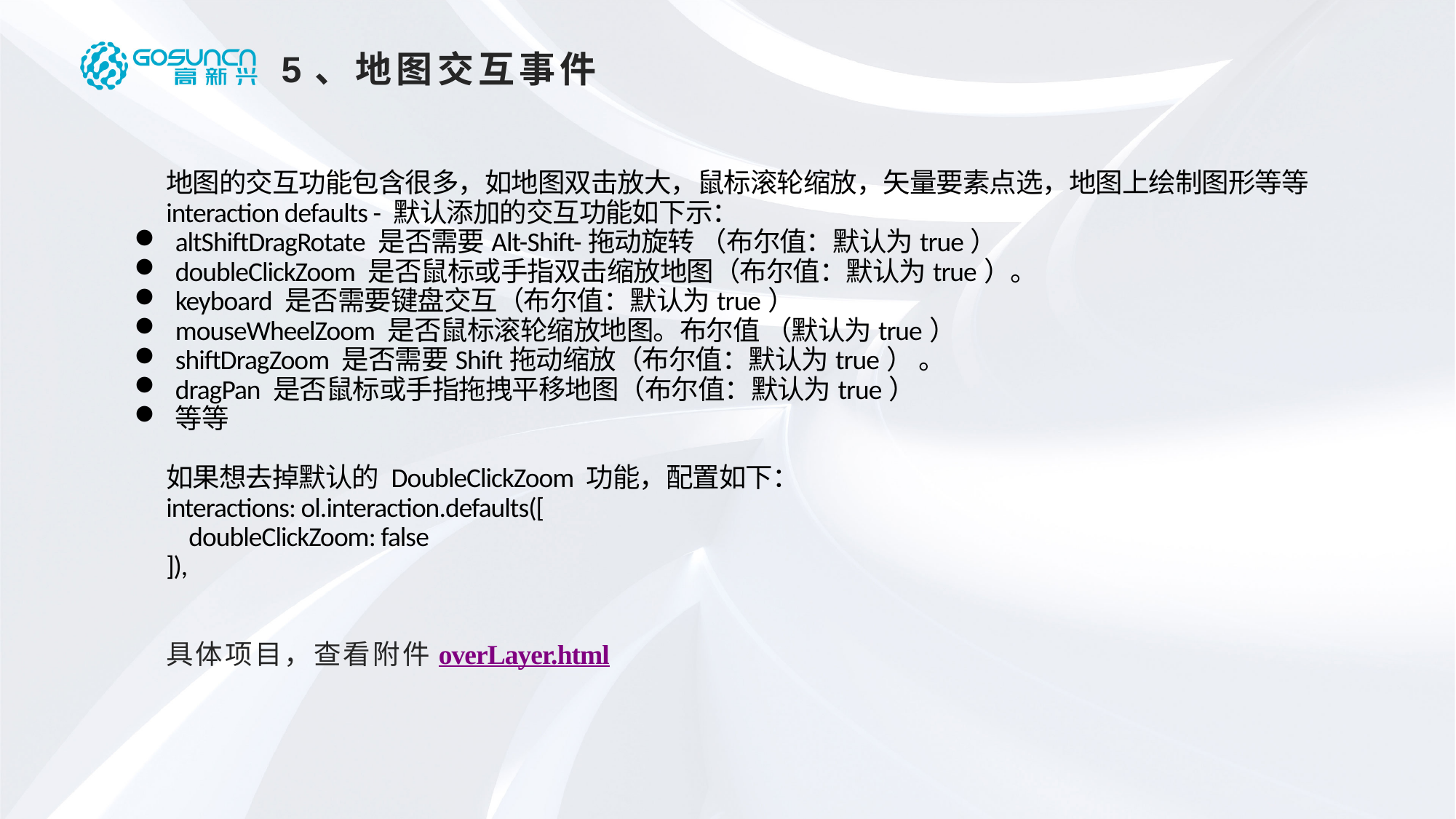

5、地图交互事件
地图的交互功能包含很多，如地图双击放大，鼠标滚轮缩放，矢量要素点选，地图上绘制图形等等
interaction defaults - 默认添加的交互功能如下示：
altShiftDragRotate 是否需要Alt-Shift-拖动旋转 （布尔值：默认为true）
doubleClickZoom 是否鼠标或手指双击缩放地图（布尔值：默认为true）。
keyboard 是否需要键盘交互（布尔值：默认为true）
mouseWheelZoom 是否鼠标滚轮缩放地图。布尔值 （默认为true）
shiftDragZoom 是否需要Shift拖动缩放（布尔值：默认为true） 。
dragPan 是否鼠标或手指拖拽平移地图（布尔值：默认为true）
等等

如果想去掉默认的 DoubleClickZoom 功能，配置如下：
interactions: ol.interaction.defaults([
    doubleClickZoom: false
]),

具体项目，查看附件overLayer.html